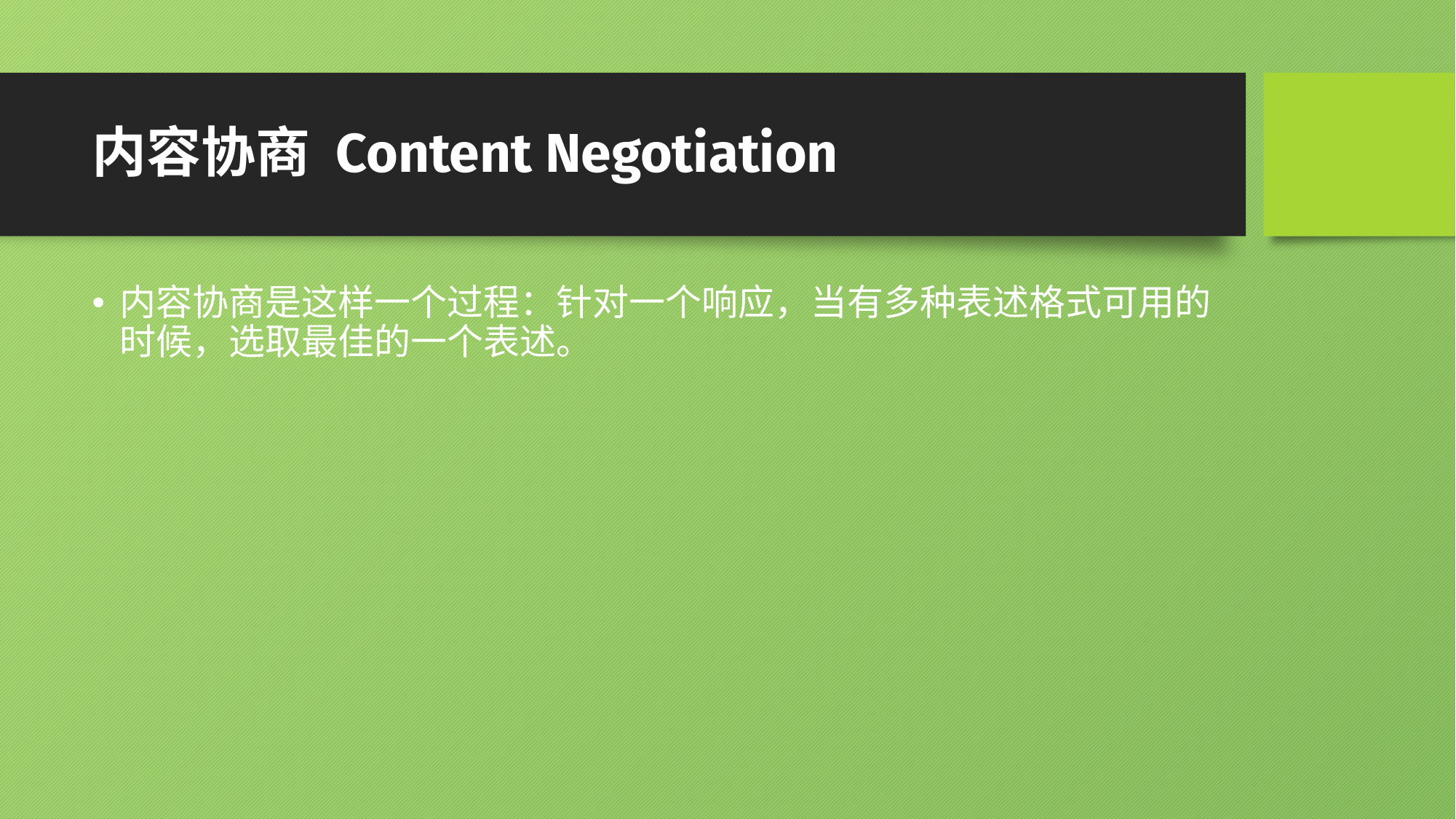

# 内容协商 Content Negotiation
内容协商是这样一个过程：针对一个响应，当有多种表述格式可用的时候，选取最佳的一个表述。